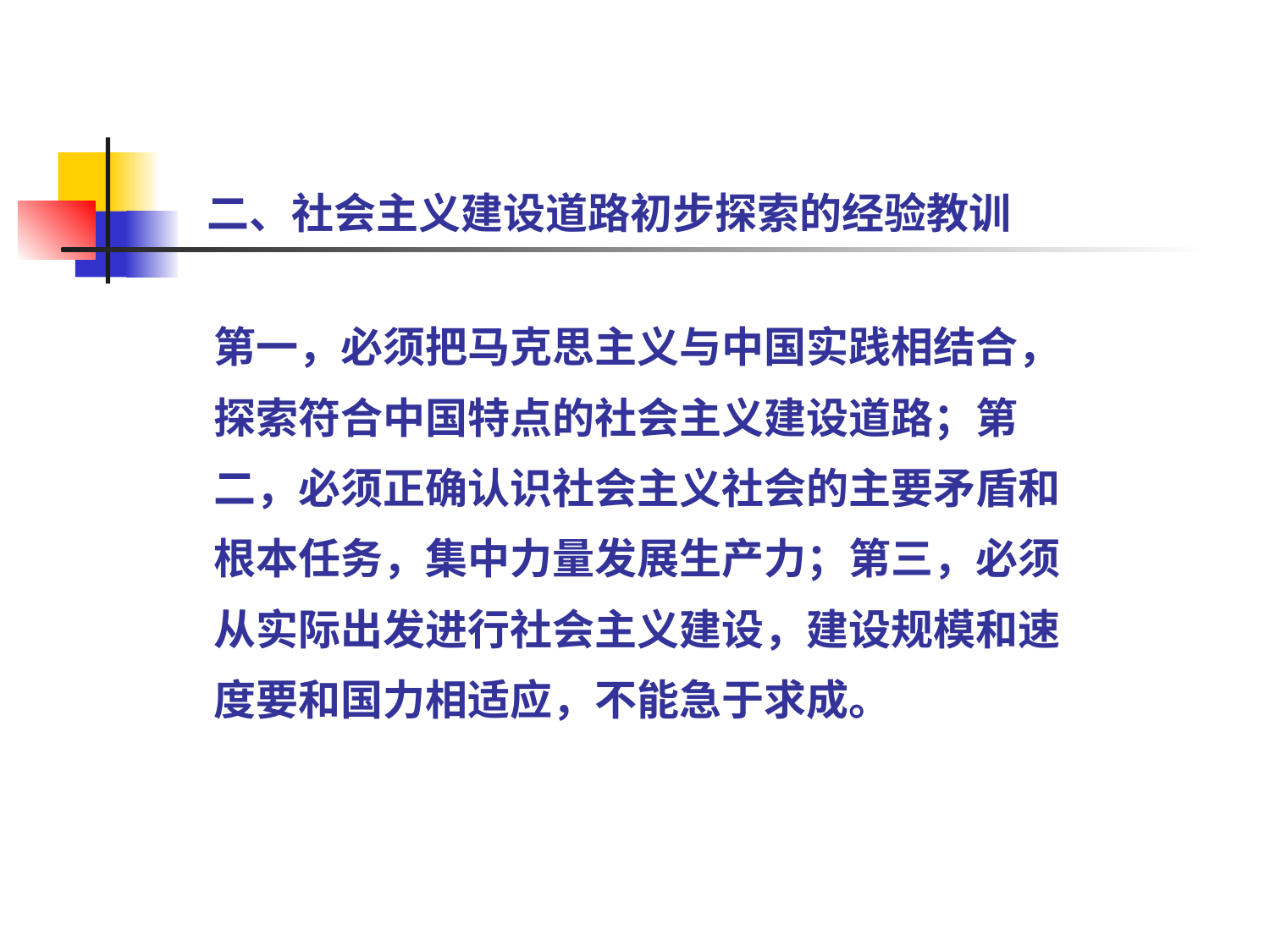

二、社会主义建设道路初步探索的经验教训
第一，必须把马克思主义与中国实践相结合，探索符合中国特点的社会主义建设道路；第二，必须正确认识社会主义社会的主要矛盾和根本任务，集中力量发展生产力；第三，必须从实际出发进行社会主义建设，建设规模和速度要和国力相适应，不能急于求成。